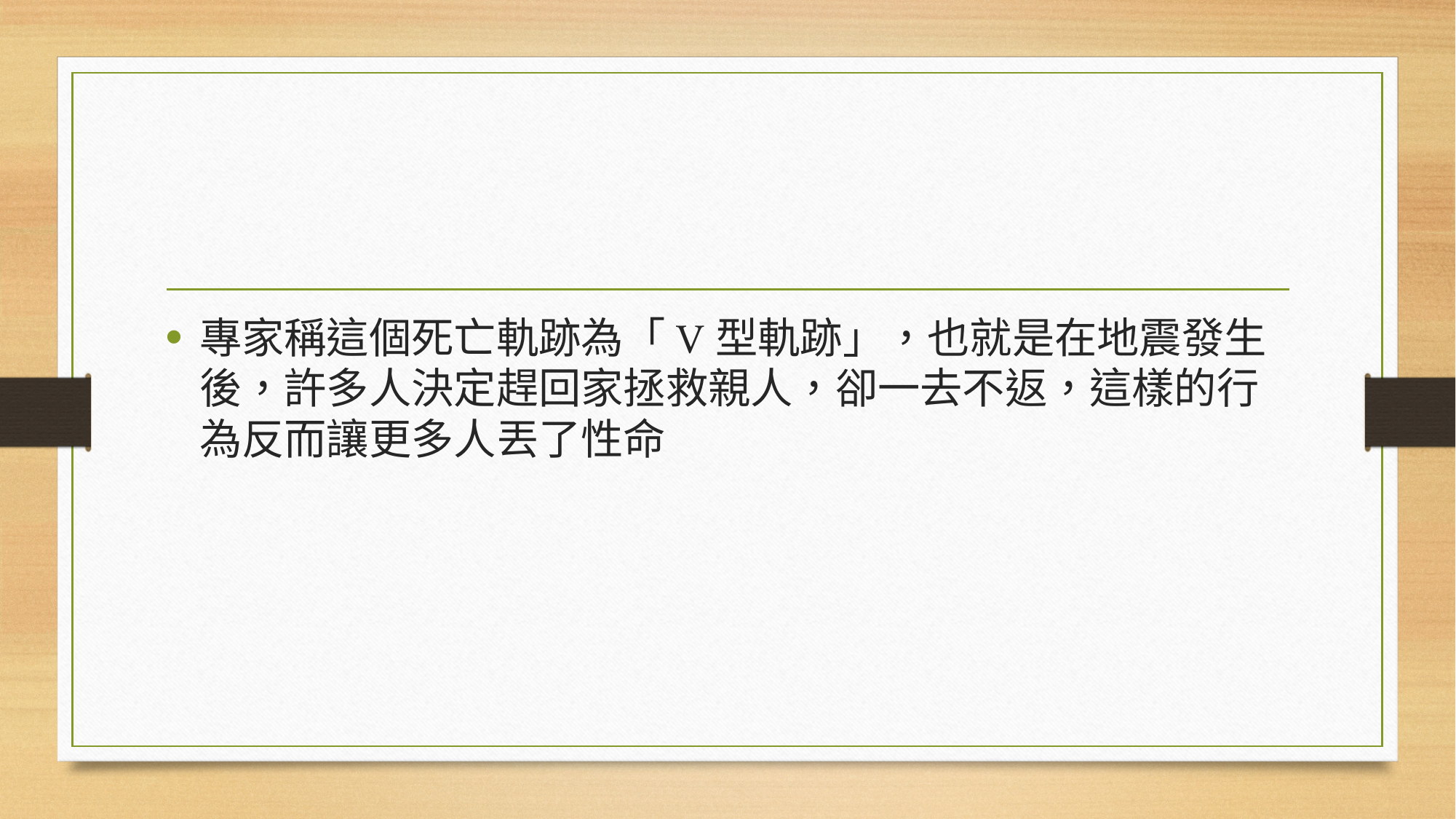

#
專家稱這個死亡軌跡為「V型軌跡」，也就是在地震發生後，許多人決定趕回家拯救親人，卻一去不返，這樣的行為反而讓更多人丟了性命